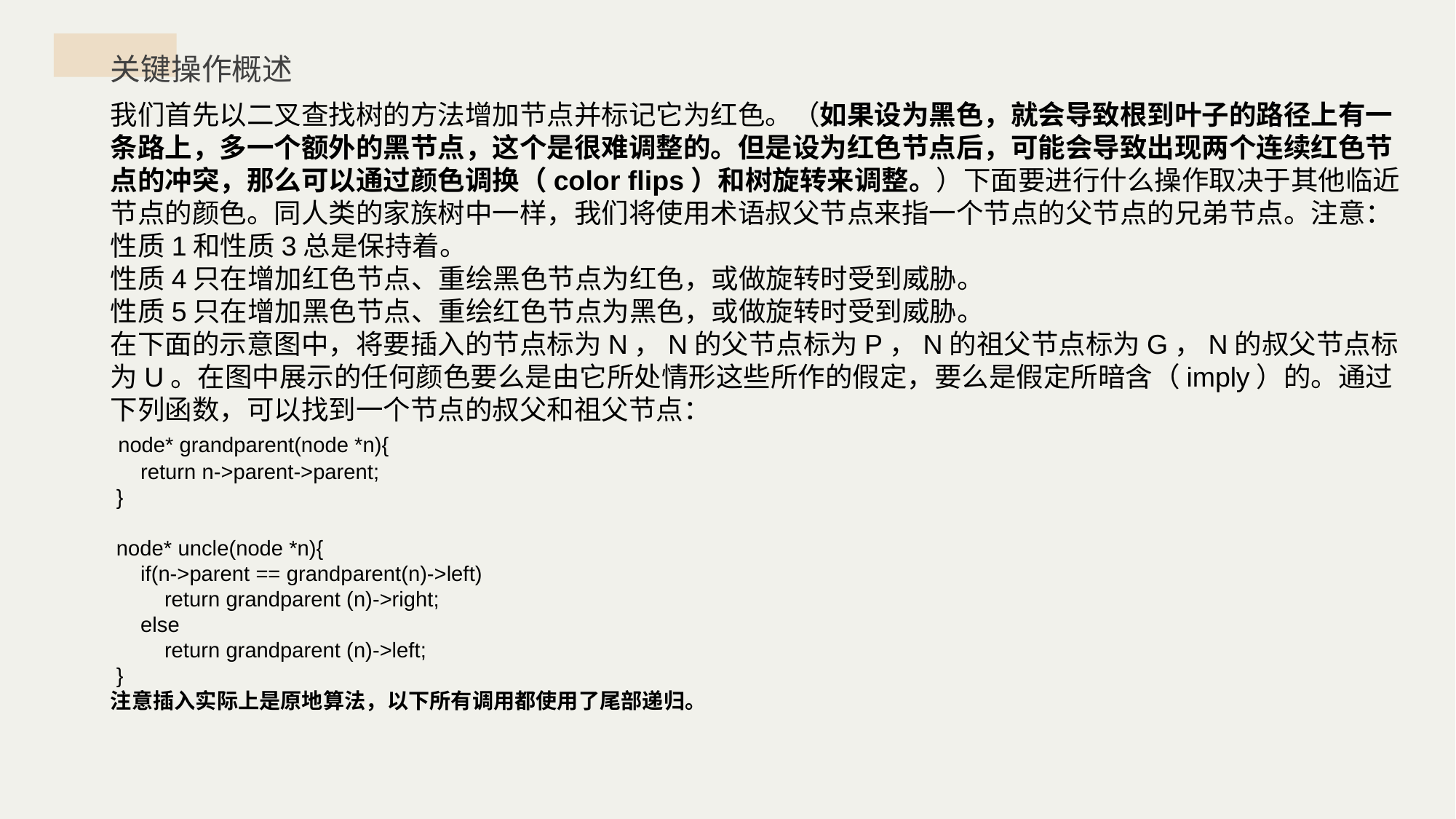

关键操作概述

我们首先以二叉查找树的方法增加节点并标记它为红色。（如果设为黑色，就会导致根到叶子的路径上有一条路上，多一个额外的黑节点，这个是很难调整的。但是设为红色节点后，可能会导致出现两个连续红色节点的冲突，那么可以通过颜色调换（color flips）和树旋转来调整。）下面要进行什么操作取决于其他临近节点的颜色。同人类的家族树中一样，我们将使用术语叔父节点来指一个节点的父节点的兄弟节点。注意：
性质1和性质3总是保持着。
性质4只在增加红色节点、重绘黑色节点为红色，或做旋转时受到威胁。
性质5只在增加黑色节点、重绘红色节点为黑色，或做旋转时受到威胁。
在下面的示意图中，将要插入的节点标为N，N的父节点标为P，N的祖父节点标为G，N的叔父节点标为U。在图中展示的任何颜色要么是由它所处情形这些所作的假定，要么是假定所暗含（imply）的。通过下列函数，可以找到一个节点的叔父和祖父节点：
 node* grandparent(node *n){
     return n->parent->parent;
 }

 node* uncle(node *n){
     if(n->parent == grandparent(n)->left)
         return grandparent (n)->right;
     else
         return grandparent (n)->left;
 }
注意插入实际上是原地算法，以下所有调用都使用了尾部递归。